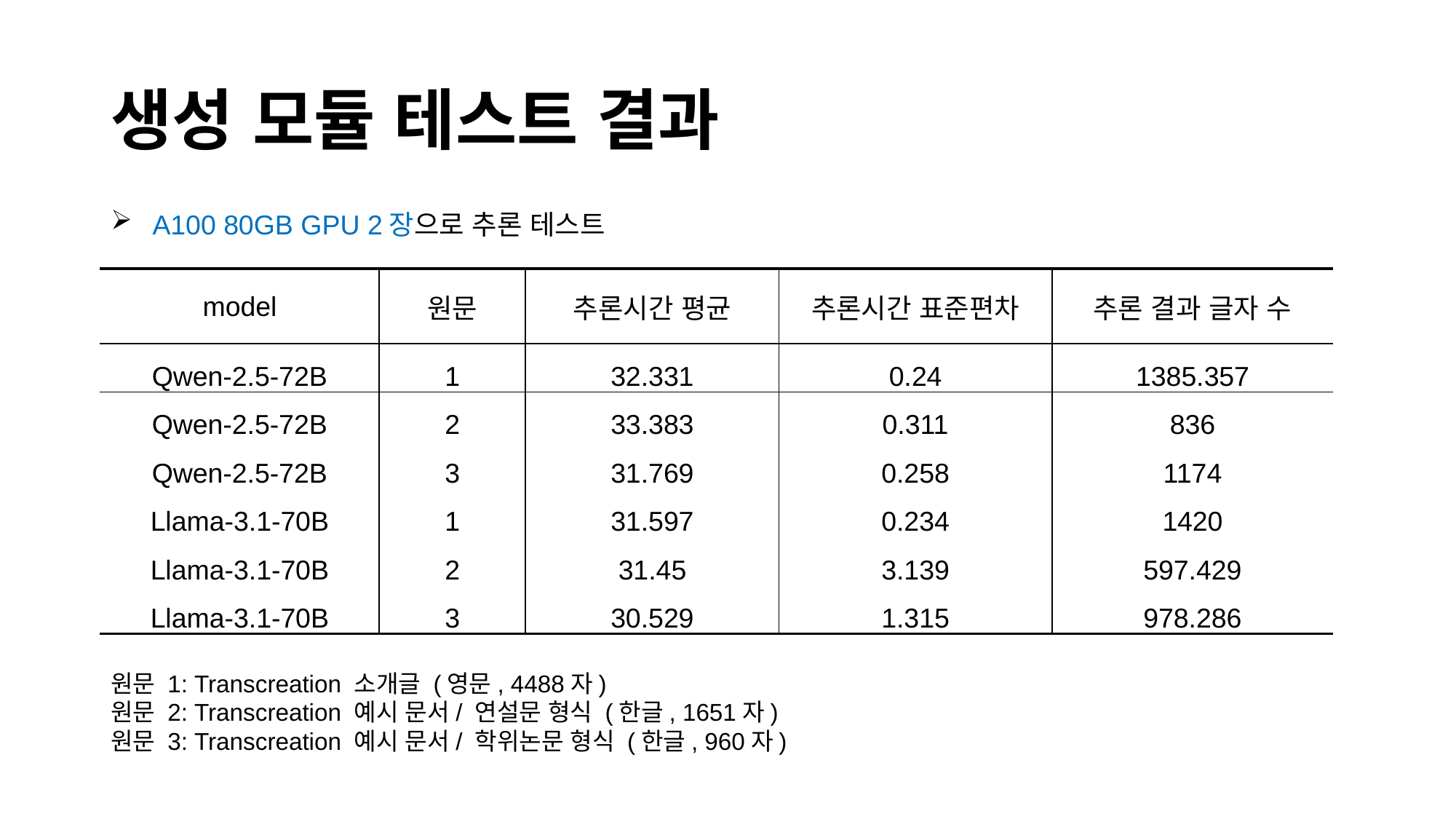

# 생성 모듈 테스트 결과
 A100 80GB GPU 2장으로 추론 테스트
| model | 원문 | 추론시간 평균 | 추론시간 표준편차 | 추론 결과 글자 수 |
| --- | --- | --- | --- | --- |
| Qwen-2.5-72B | 1 | 32.331 | 0.24 | 1385.357 |
| Qwen-2.5-72B | 2 | 33.383 | 0.311 | 836 |
| Qwen-2.5-72B | 3 | 31.769 | 0.258 | 1174 |
| Llama-3.1-70B | 1 | 31.597 | 0.234 | 1420 |
| Llama-3.1-70B | 2 | 31.45 | 3.139 | 597.429 |
| Llama-3.1-70B | 3 | 30.529 | 1.315 | 978.286 |
원문 1: Transcreation 소개글 (영문, 4488자)
원문 2: Transcreation 예시 문서/ 연설문 형식 (한글, 1651자)
원문 3: Transcreation 예시 문서/ 학위논문 형식 (한글, 960자)